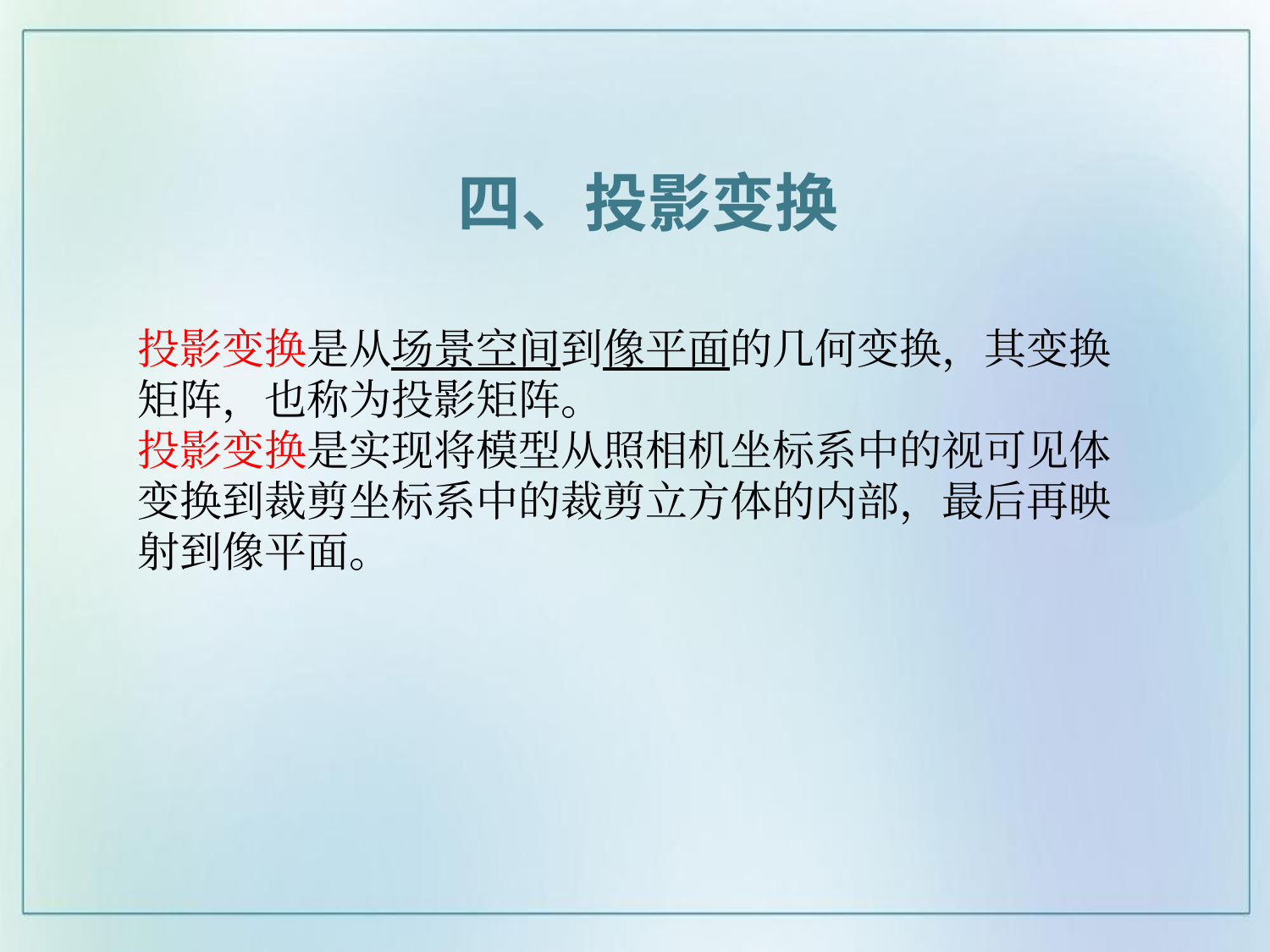

四、投影变换
投影变换是从场景空间到像平面的几何变换，其变换矩阵，也称为投影矩阵。
投影变换是实现将模型从照相机坐标系中的视可见体变换到裁剪坐标系中的裁剪立方体的内部，最后再映射到像平面。